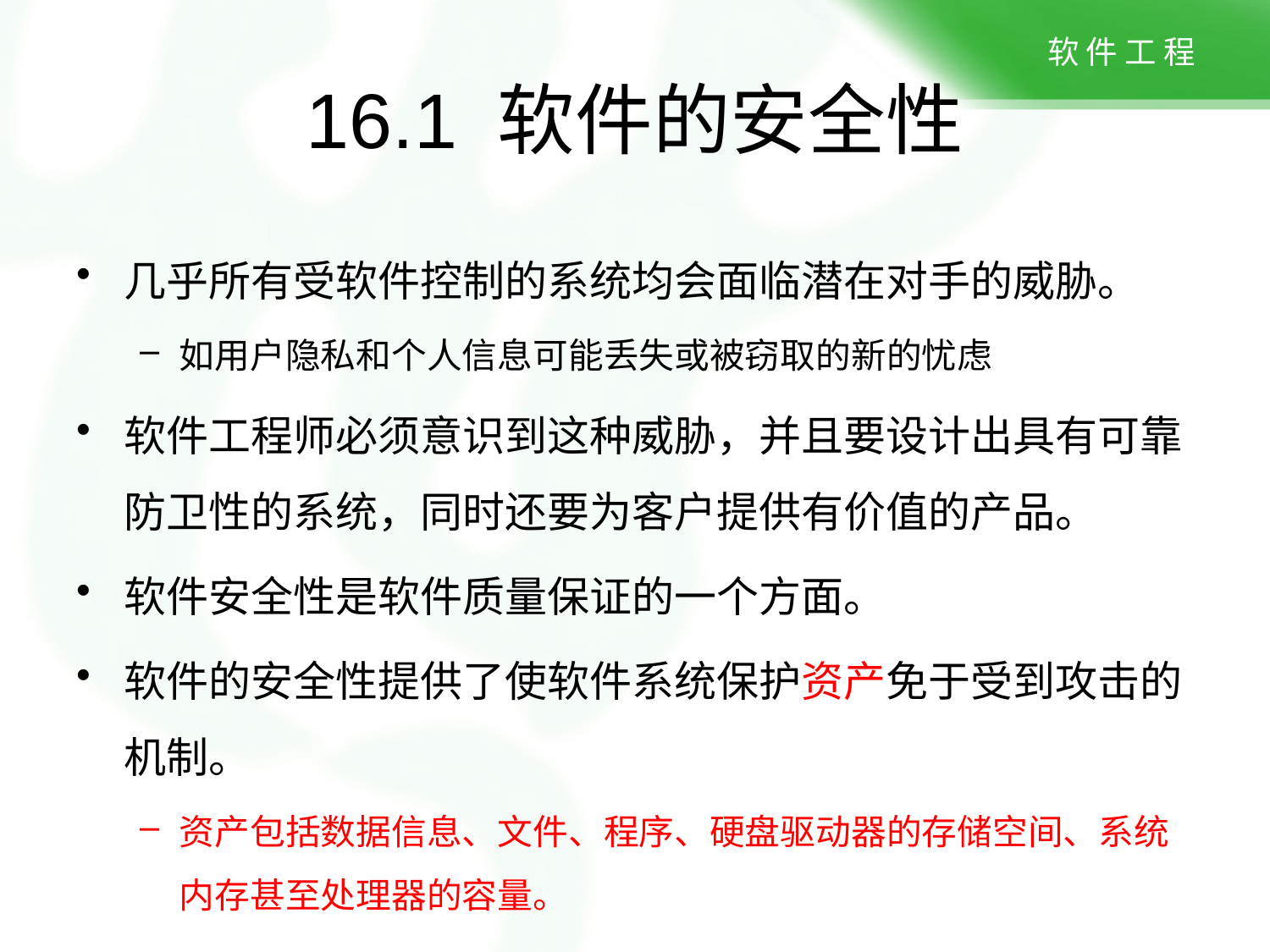

# 16.1 软件的安全性
几乎所有受软件控制的系统均会面临潜在对手的威胁。
如用户隐私和个人信息可能丢失或被窃取的新的忧虑
软件工程师必须意识到这种威胁，并且要设计出具有可靠防卫性的系统，同时还要为客户提供有价值的产品。
软件安全性是软件质量保证的一个方面。
软件的安全性提供了使软件系统保护资产免于受到攻击的机制。
资产包括数据信息、文件、程序、硬盘驱动器的存储空间、系统内存甚至处理器的容量。